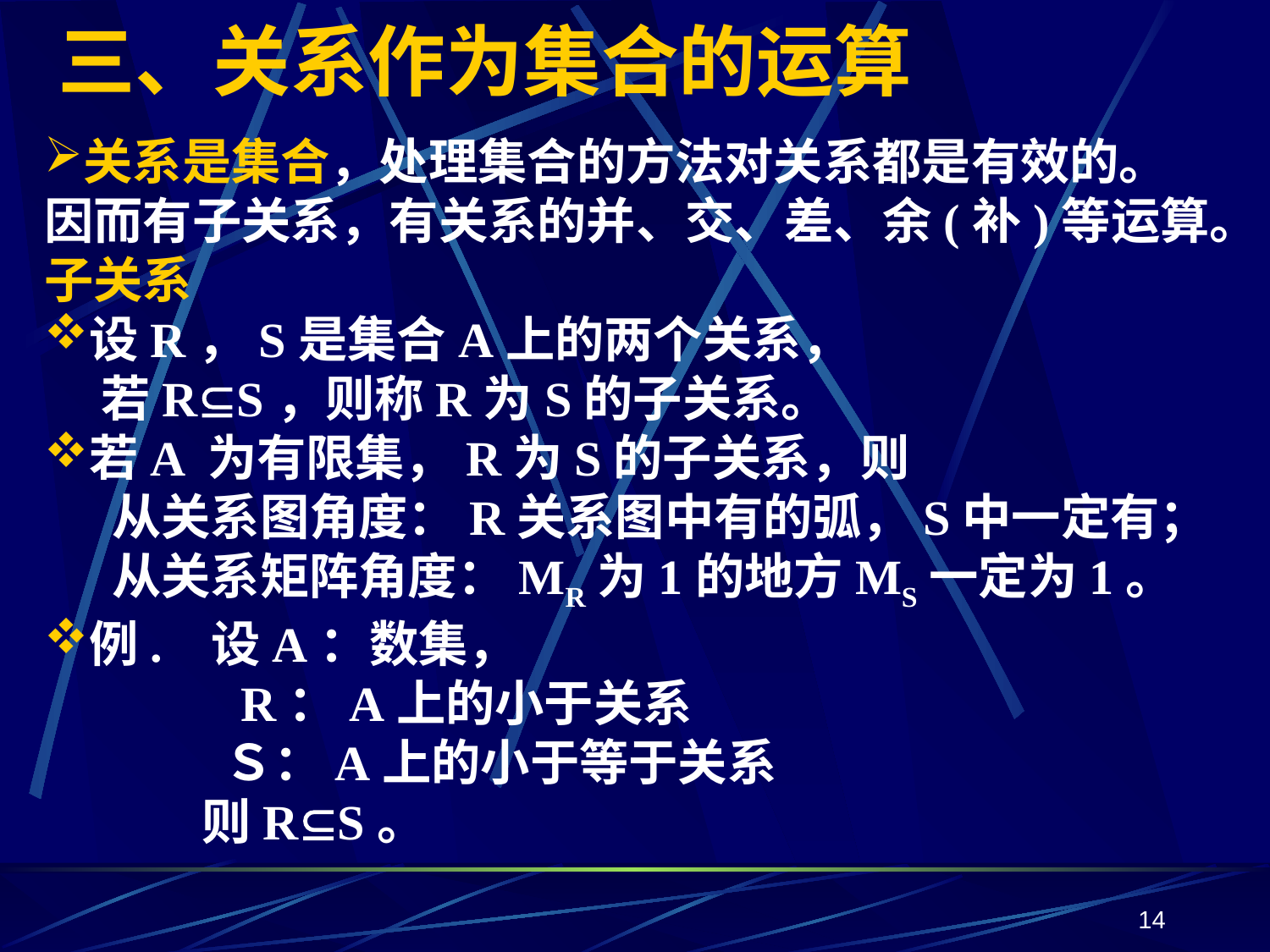

# 三、关系作为集合的运算
关系是集合，处理集合的方法对关系都是有效的。
因而有子关系，有关系的并、交、差、余(补)等运算。
子关系
设R，S是集合A上的两个关系，
    若R⊆S，则称R为S的子关系。
若A 为有限集，R为S的子关系，则
     从关系图角度：R关系图中有的弧，S中一定有；
     从关系矩阵角度：MR为1的地方MS一定为1。
例.   设A：数集，
                R：A上的小于关系
               Ｓ：A上的小于等于关系
             则R⊆S。

14